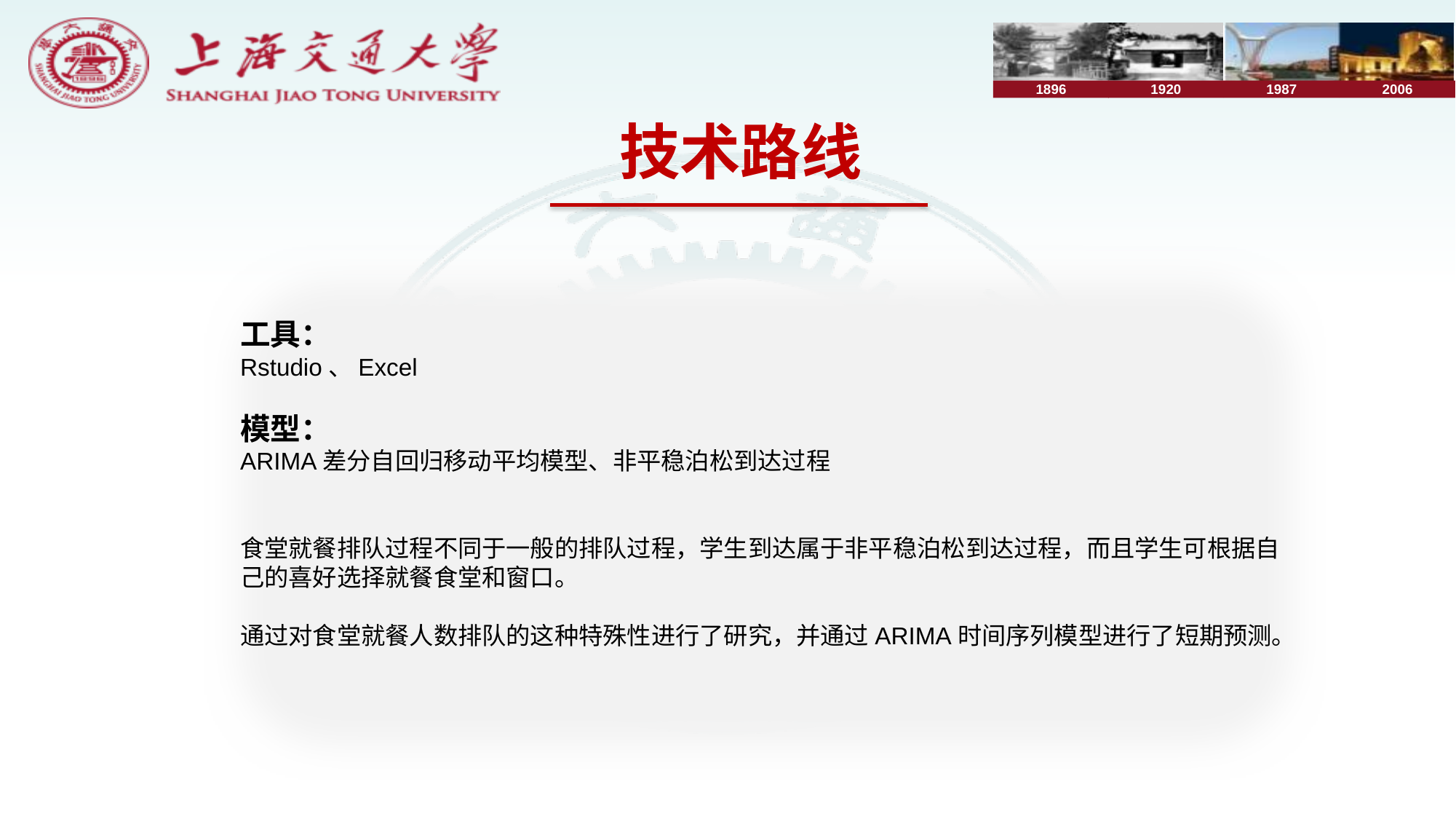

技术路线

工具：
Rstudio、Excel

模型：
ARIMA差分自回归移动平均模型、非平稳泊松到达过程

食堂就餐排队过程不同于一般的排队过程，学生到达属于非平稳泊松到达过程，而且学生可根据自己的喜好选择就餐食堂和窗口。

通过对食堂就餐人数排队的这种特殊性进行了研究，并通过ARIMA时间序列模型进行了短期预测。